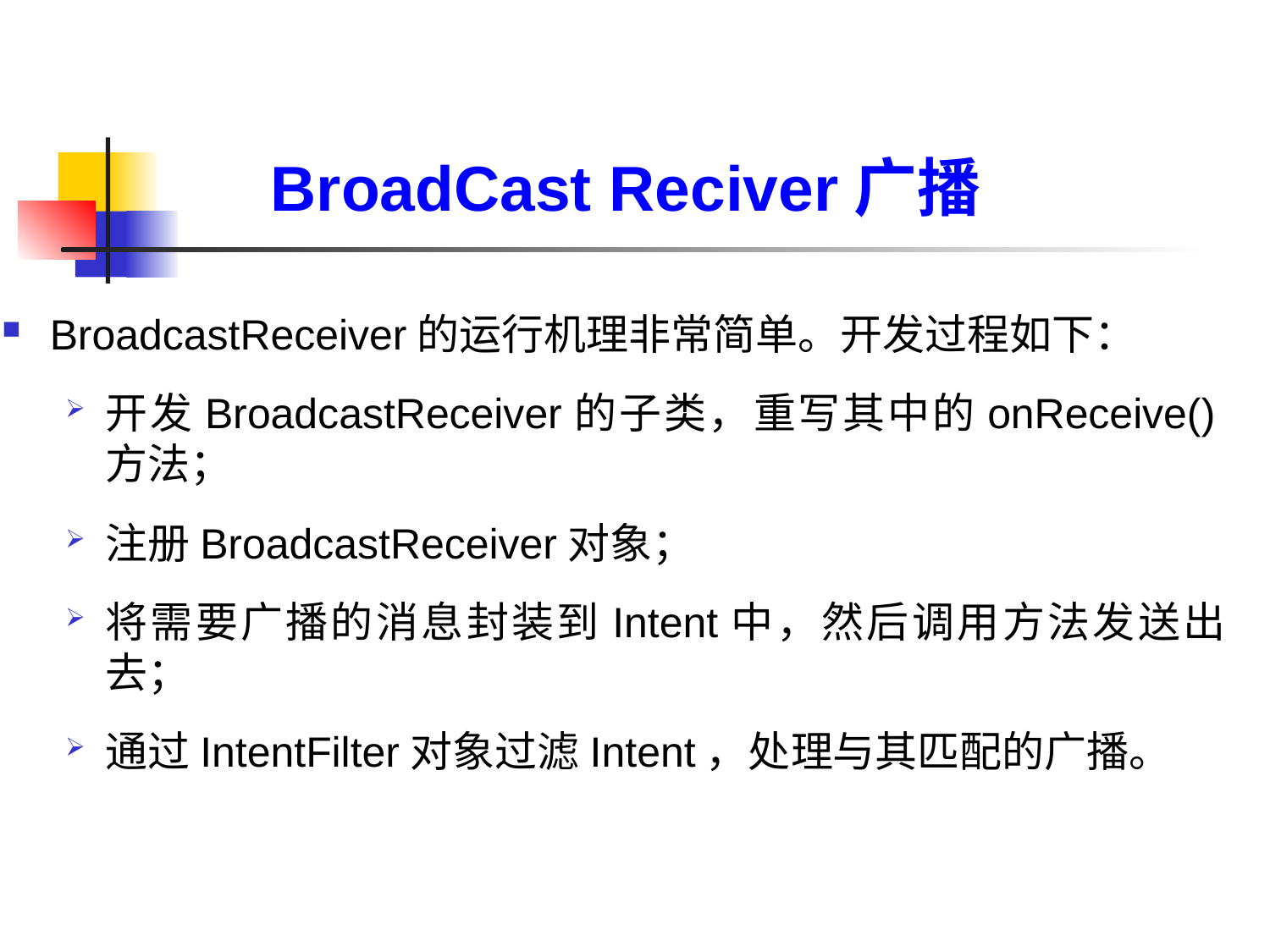

BroadCast Reciver广播
BroadcastReceiver的运行机理非常简单。开发过程如下：
开发BroadcastReceiver的子类，重写其中的onReceive()方法；
注册BroadcastReceiver对象；
将需要广播的消息封装到Intent中，然后调用方法发送出去；
通过IntentFilter对象过滤Intent，处理与其匹配的广播。